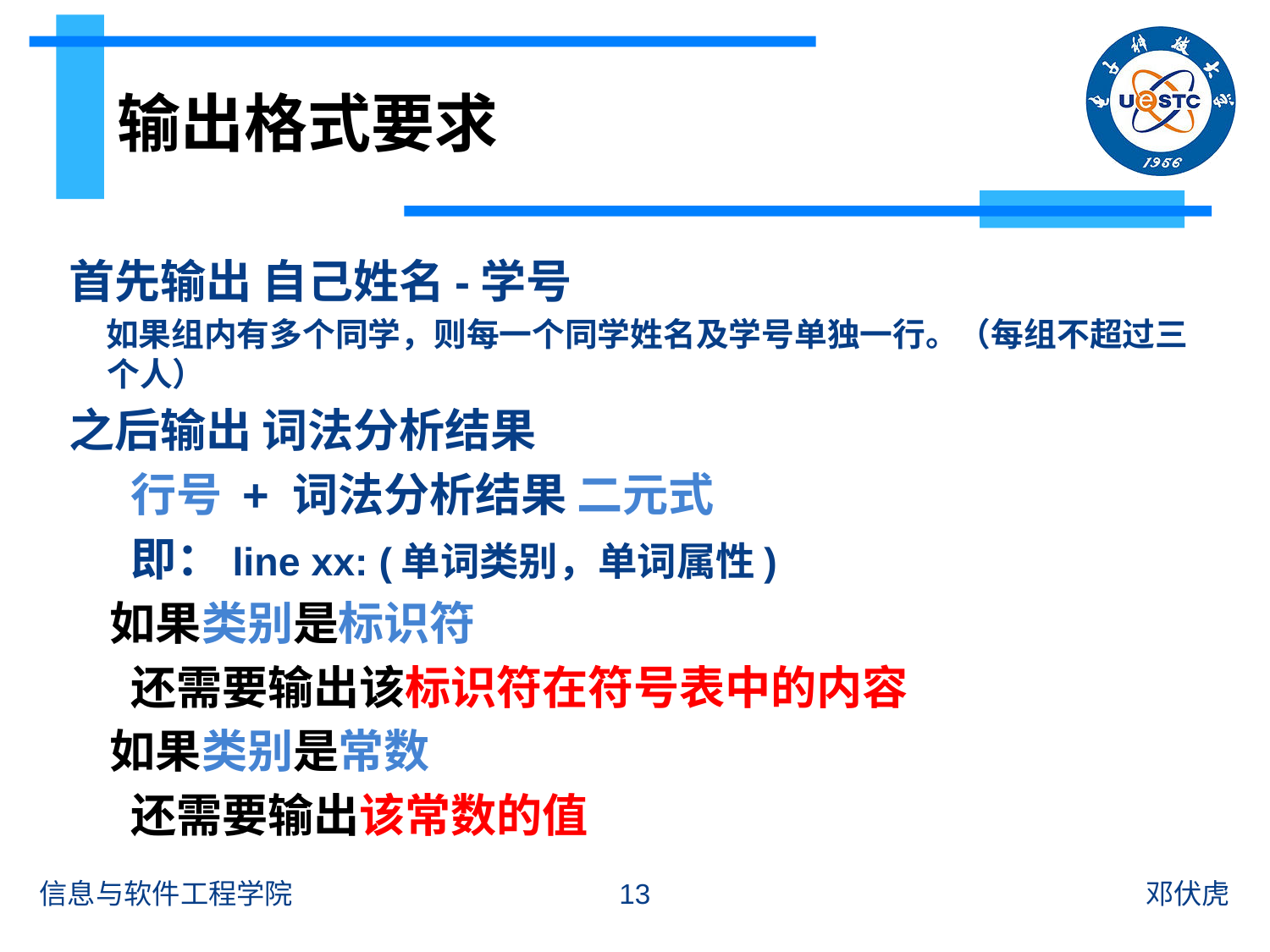

# 输出格式要求
首先输出 自己姓名-学号
    如果组内有多个同学，则每一个同学姓名及学号单独一行。（每组不超过三个人）
之后输出 词法分析结果
     行号 + 词法分析结果 二元式
     即：line xx: (单词类别，单词属性)
   如果类别是标识符
     还需要输出该标识符在符号表中的内容
   如果类别是常数
     还需要输出该常数的值

13
信息与软件工程学院
邓伏虎